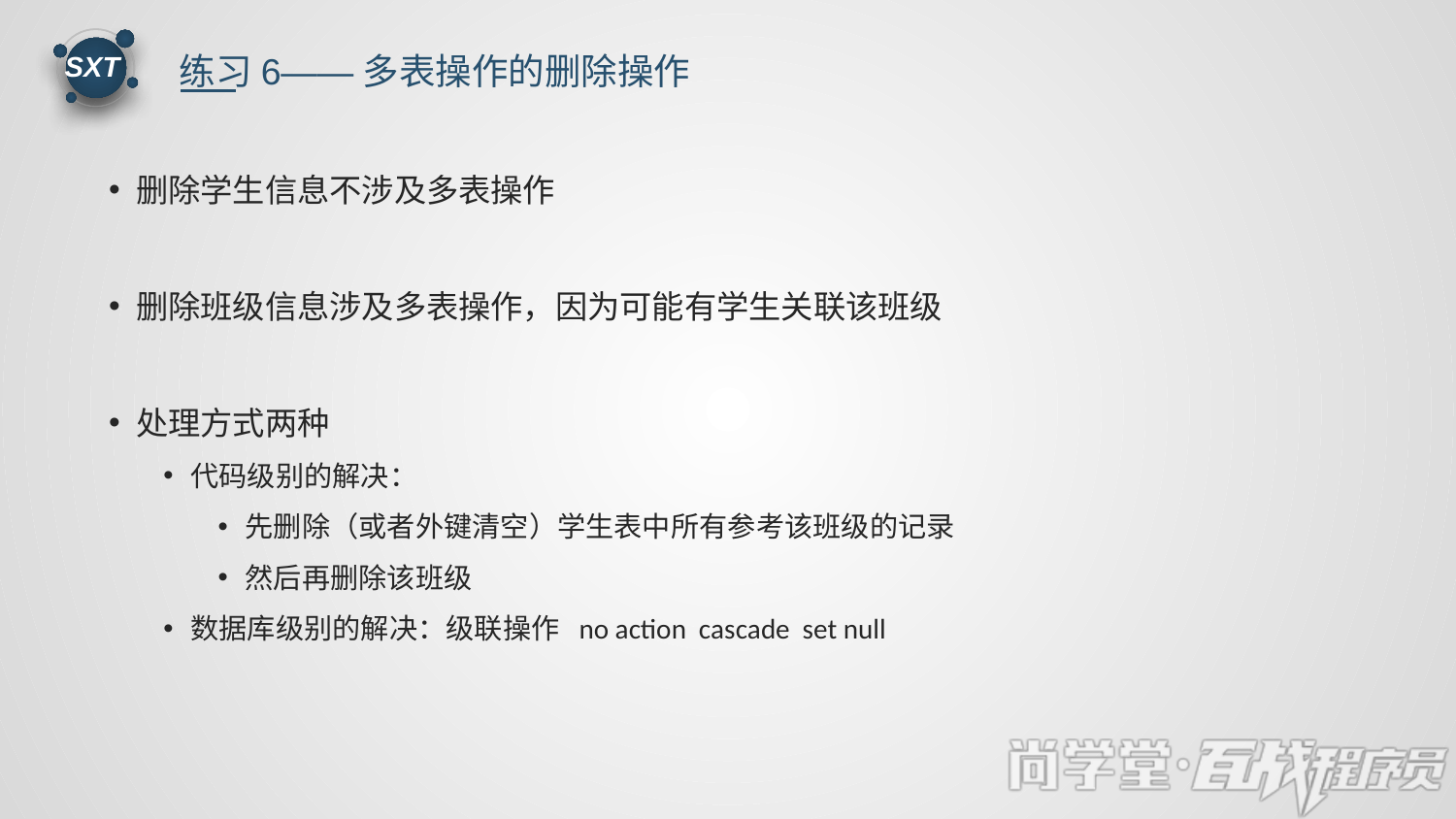

练习6——多表操作的删除操作
SXT
删除学生信息不涉及多表操作

删除班级信息涉及多表操作，因为可能有学生关联该班级

处理方式两种
代码级别的解决：
先删除（或者外键清空）学生表中所有参考该班级的记录
然后再删除该班级
数据库级别的解决：级联操作  no action  cascade  set null